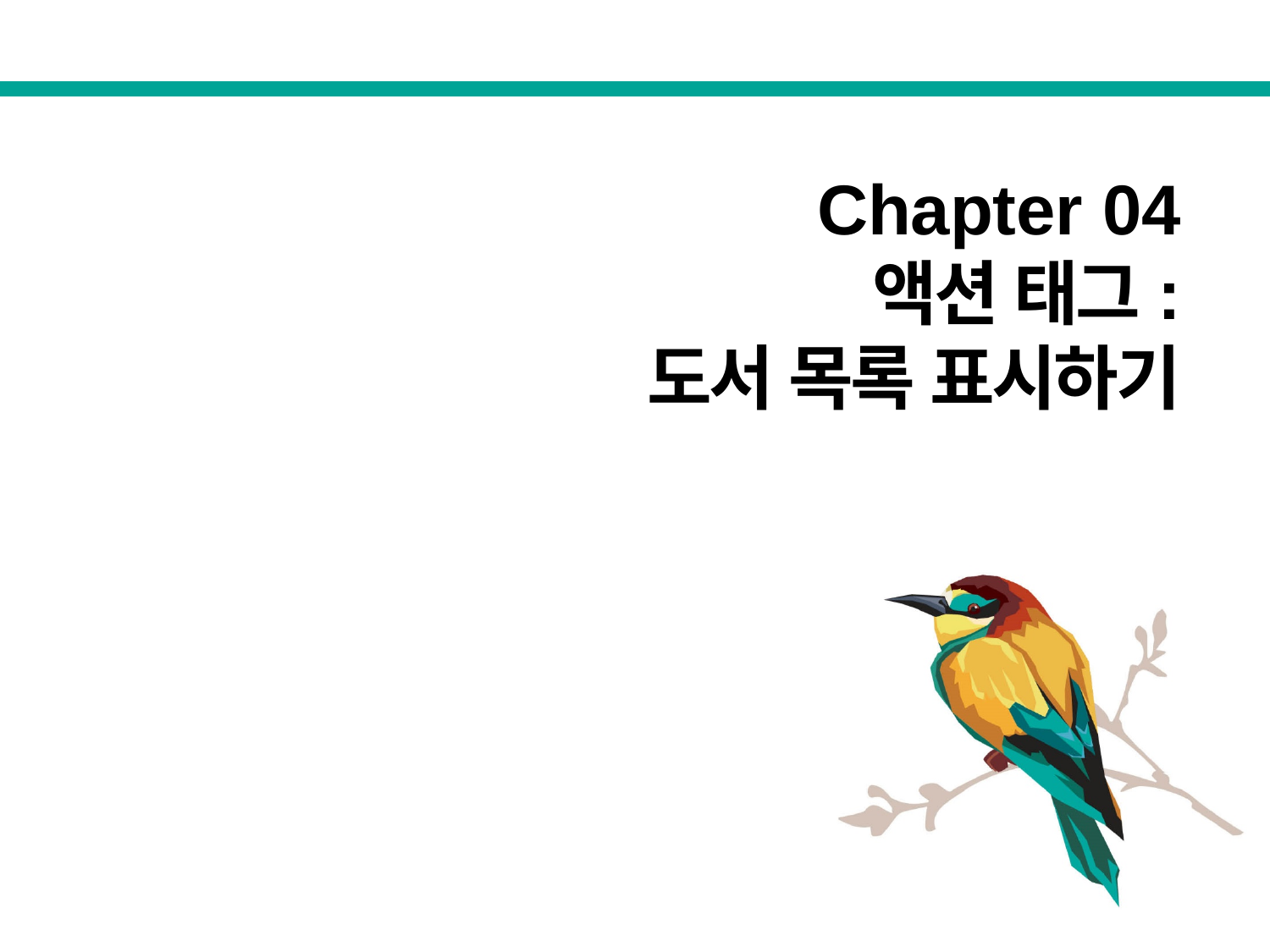

Chapter 04
액션 태그:
도서 목록 표시하기